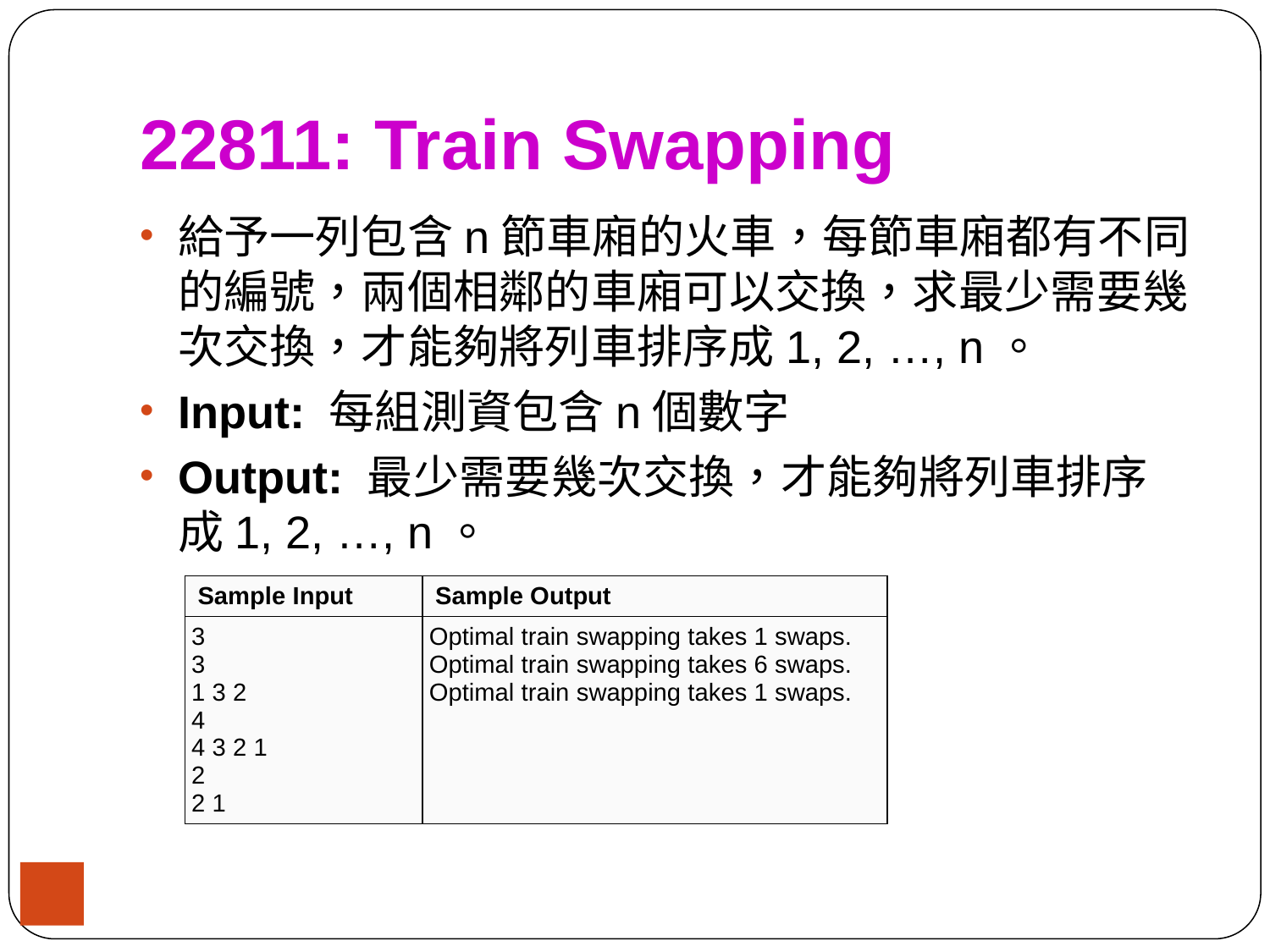

# 22811: Train Swapping
給予一列包含n節車廂的火車，每節車廂都有不同的編號，兩個相鄰的車廂可以交換，求最少需要幾次交換，才能夠將列車排序成1, 2, …, n。
Input: 每組測資包含n個數字
Output: 最少需要幾次交換，才能夠將列車排序成1, 2, …, n。
| Sample Input | Sample Output |
| --- | --- |
| 3 3 1 3 2 4 4 3 2 1 2 2 1 | Optimal train swapping takes 1 swaps. Optimal train swapping takes 6 swaps. Optimal train swapping takes 1 swaps. |